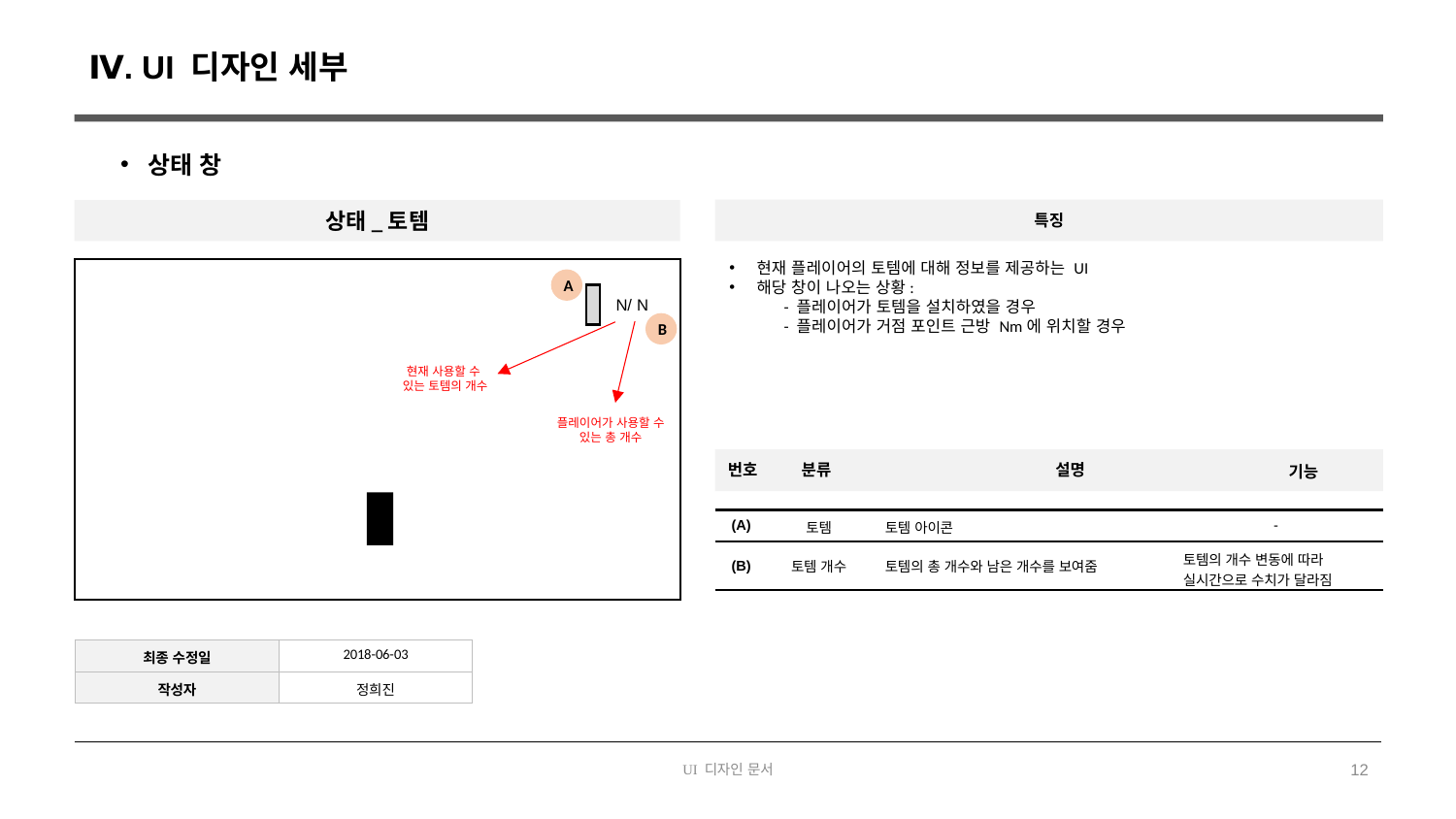

Ⅳ. UI 디자인 세부

상태 창

상태_토템
특징
현재 플레이어의 토템에 대해 정보를 제공하는 UI
해당 창이 나오는 상황:
- 플레이어가 토템을 설치하였을 경우
- 플레이어가 거점 포인트 근방 Nm에 위치할 경우

A

N/ N
B

현재 사용할 수
있는 토템의 개수
플레이어가 사용할 수 있는 총 개수

번호
분류
설명
기능

| (A) | 토템 | 토템 아이콘 | - |
| --- | --- | --- | --- |
| (B) | 토템 개수 | 토템의 총 개수와 남은 개수를 보여줌 | 토템의 개수 변동에 따라 실시간으로 수치가 달라짐 |
|  |  |  |  |
| 최종 수정일 | 2018-06-03 |
| --- | --- |
| 작성자 | 정희진 |
UI 디자인 문서
12